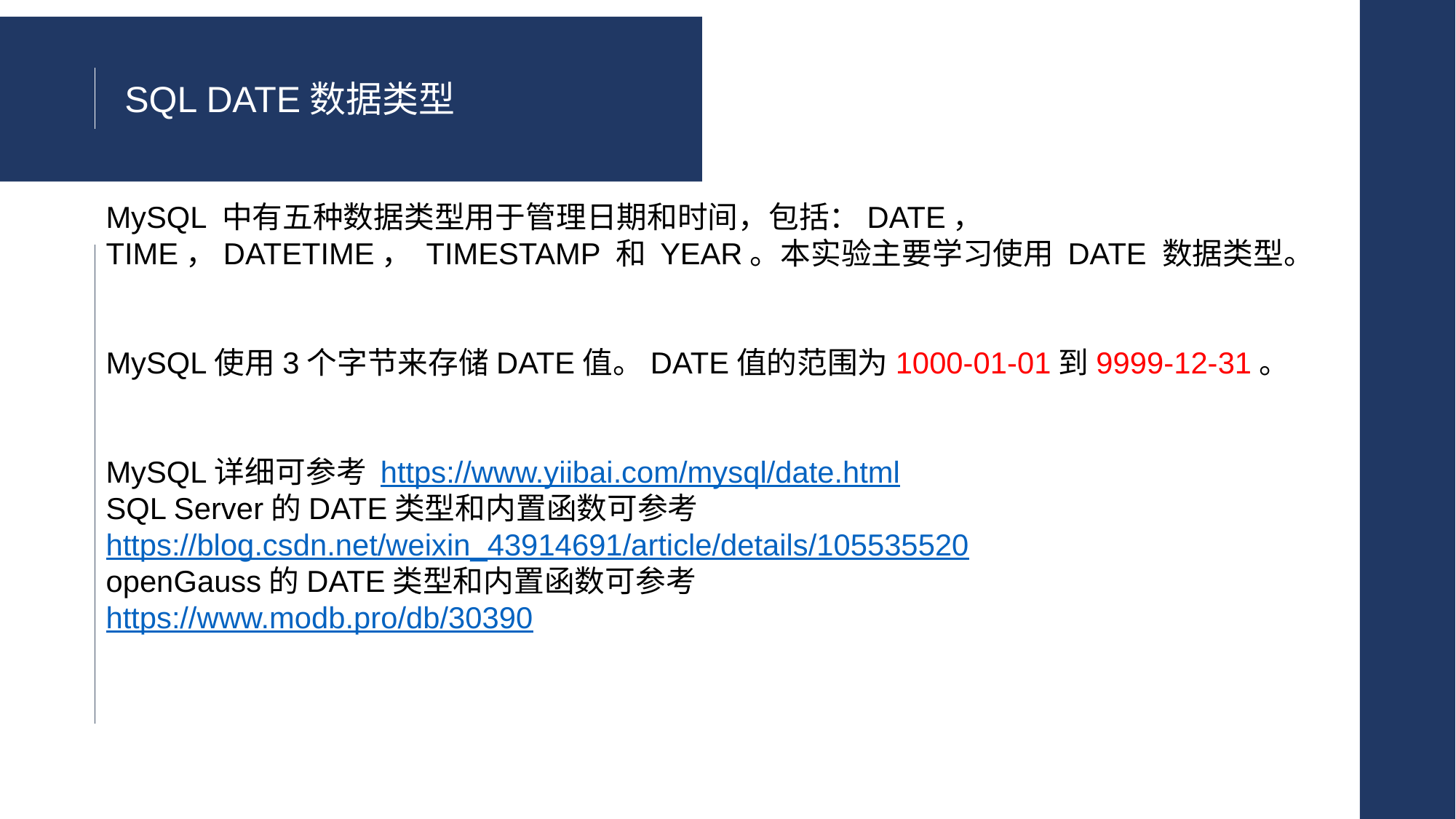

SQL DATE数据类型
MySQL 中有五种数据类型用于管理日期和时间，包括：DATE， TIME，DATETIME， TIMESTAMP 和 YEAR。本实验主要学习使用 DATE 数据类型。

MySQL使用3个字节来存储DATE值。DATE值的范围为1000-01-01到9999-12-31。

MySQL详细可参考 https://www.yiibai.com/mysql/date.html
SQL Server的DATE类型和内置函数可参考https://blog.csdn.net/weixin_43914691/article/details/105535520
openGauss的DATE类型和内置函数可参考
https://www.modb.pro/db/30390